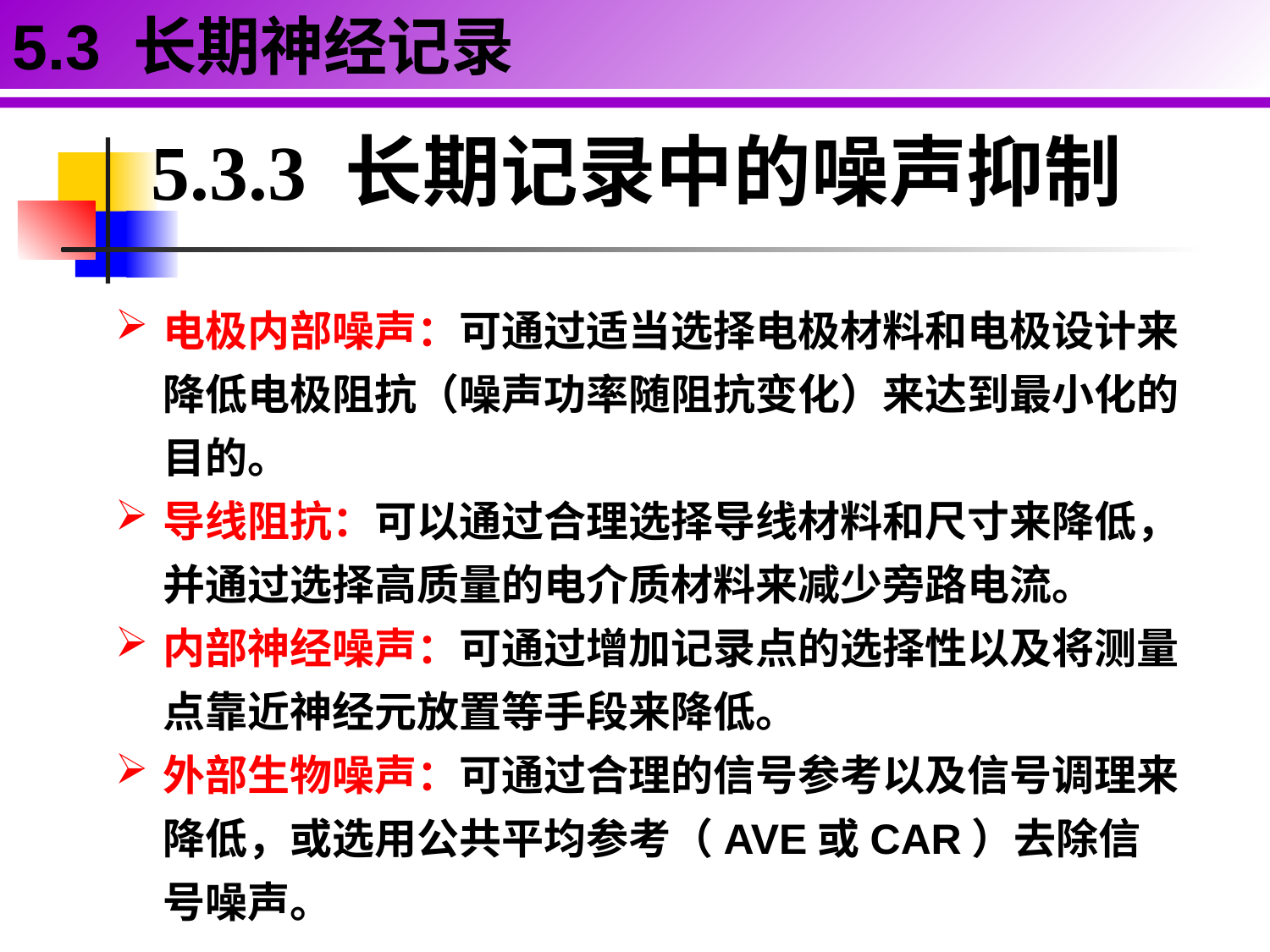

5.3 长期神经记录

5.3.3 长期记录中的噪声抑制
电极内部噪声：可通过适当选择电极材料和电极设计来降低电极阻抗（噪声功率随阻抗变化）来达到最小化的目的。
导线阻抗：可以通过合理选择导线材料和尺寸来降低，并通过选择高质量的电介质材料来减少旁路电流。
内部神经噪声：可通过增加记录点的选择性以及将测量点靠近神经元放置等手段来降低。
外部生物噪声：可通过合理的信号参考以及信号调理来降低，或选用公共平均参考（AVE或CAR）去除信号噪声。